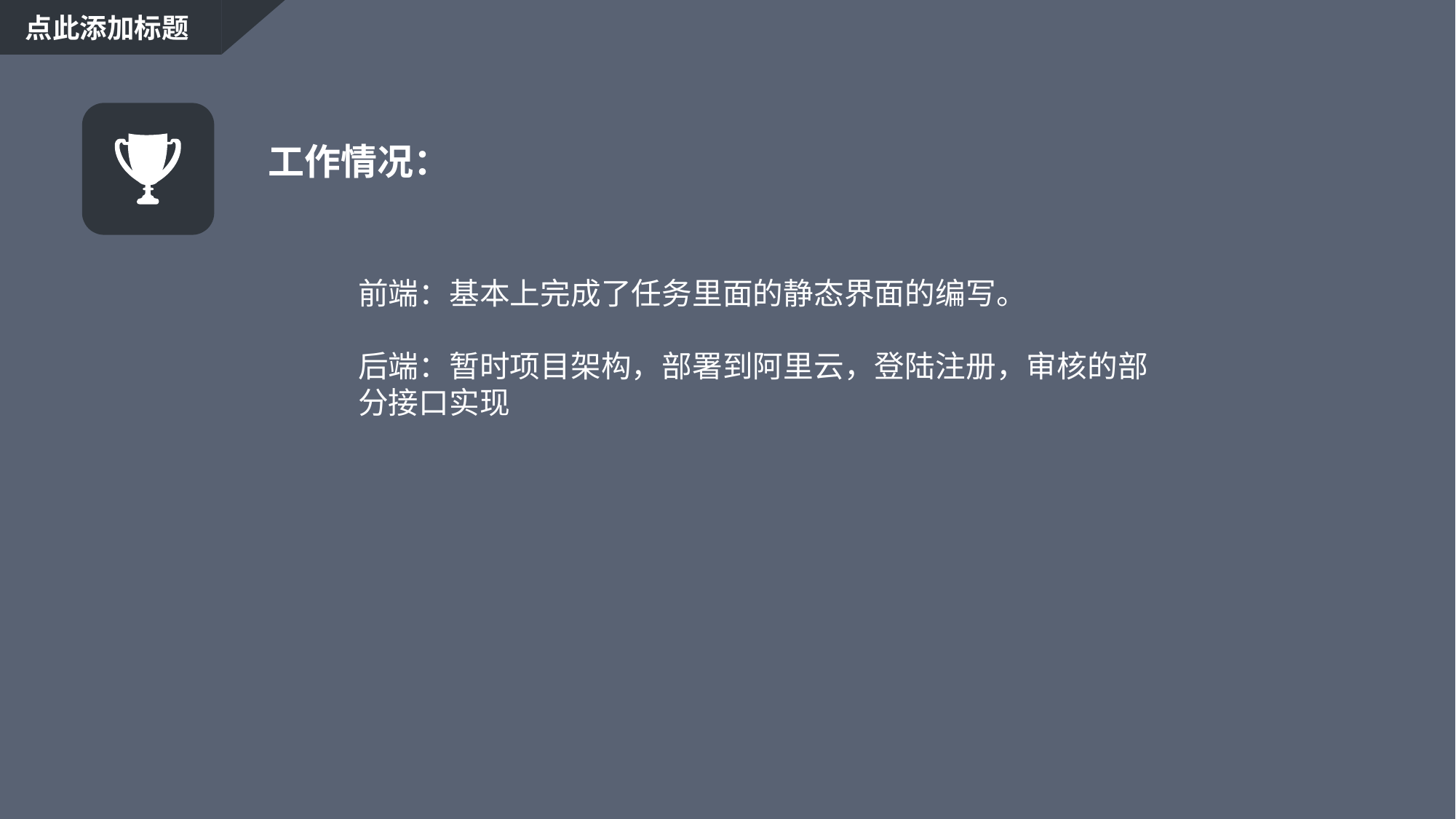

点此添加标题

工作情况：

前端：基本上完成了任务里面的静态界面的编写。

后端：暂时项目架构，部署到阿里云，登陆注册，审核的部分接口实现